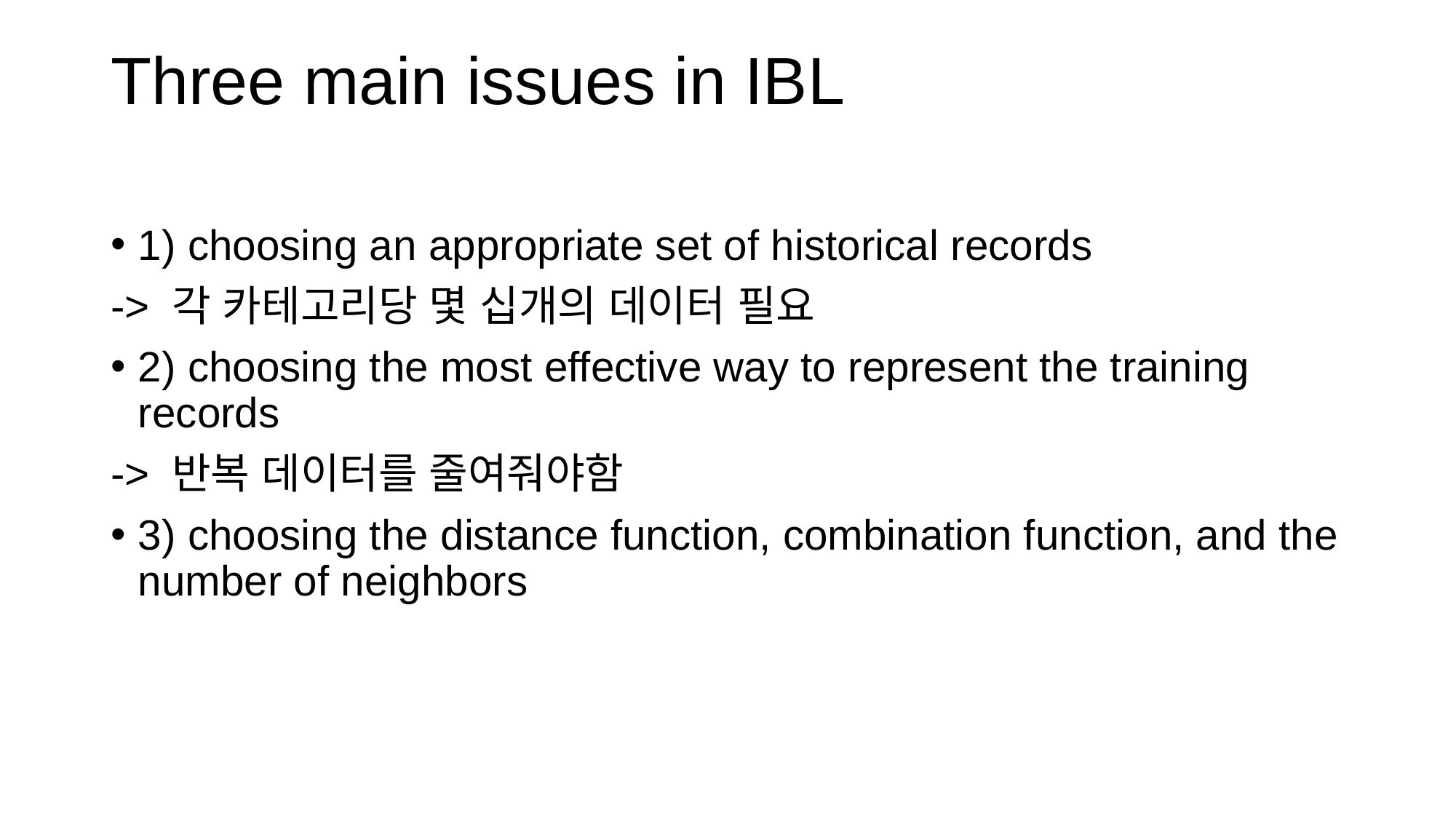

# Three main issues in IBL
1) choosing an appropriate set of historical records
-> 각 카테고리당 몇 십개의 데이터 필요
2) choosing the most effective way to represent the training records
-> 반복 데이터를 줄여줘야함
3) choosing the distance function, combination function, and the number of neighbors